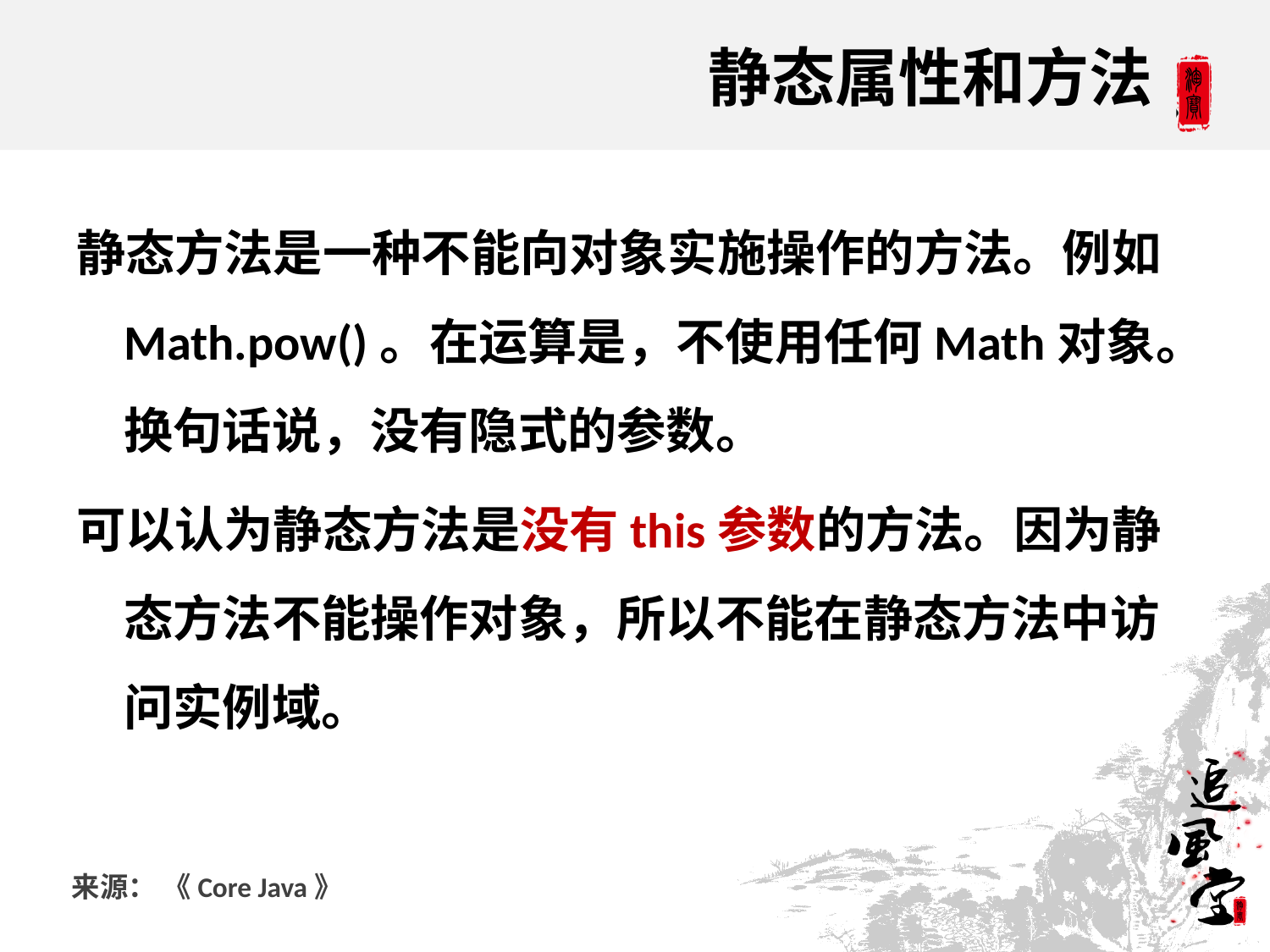

# 静态属性和方法
静态方法是一种不能向对象实施操作的方法。例如Math.pow()。在运算是，不使用任何Math对象。换句话说，没有隐式的参数。
可以认为静态方法是没有this参数的方法。因为静态方法不能操作对象，所以不能在静态方法中访问实例域。
来源： 《Core Java》